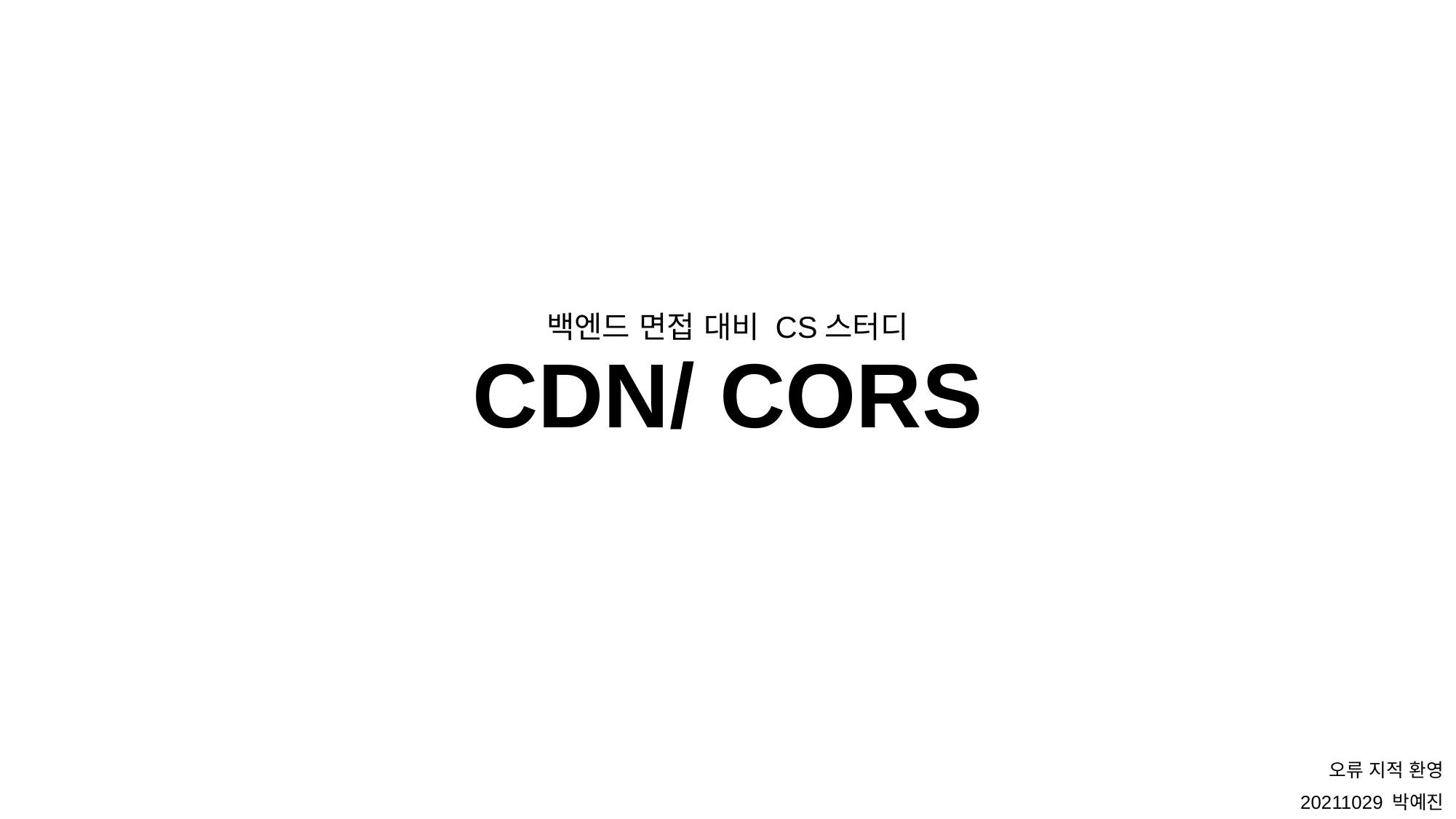

CDN/ CORS
백엔드 면접 대비 CS스터디
오류 지적 환영
20211029 박예진